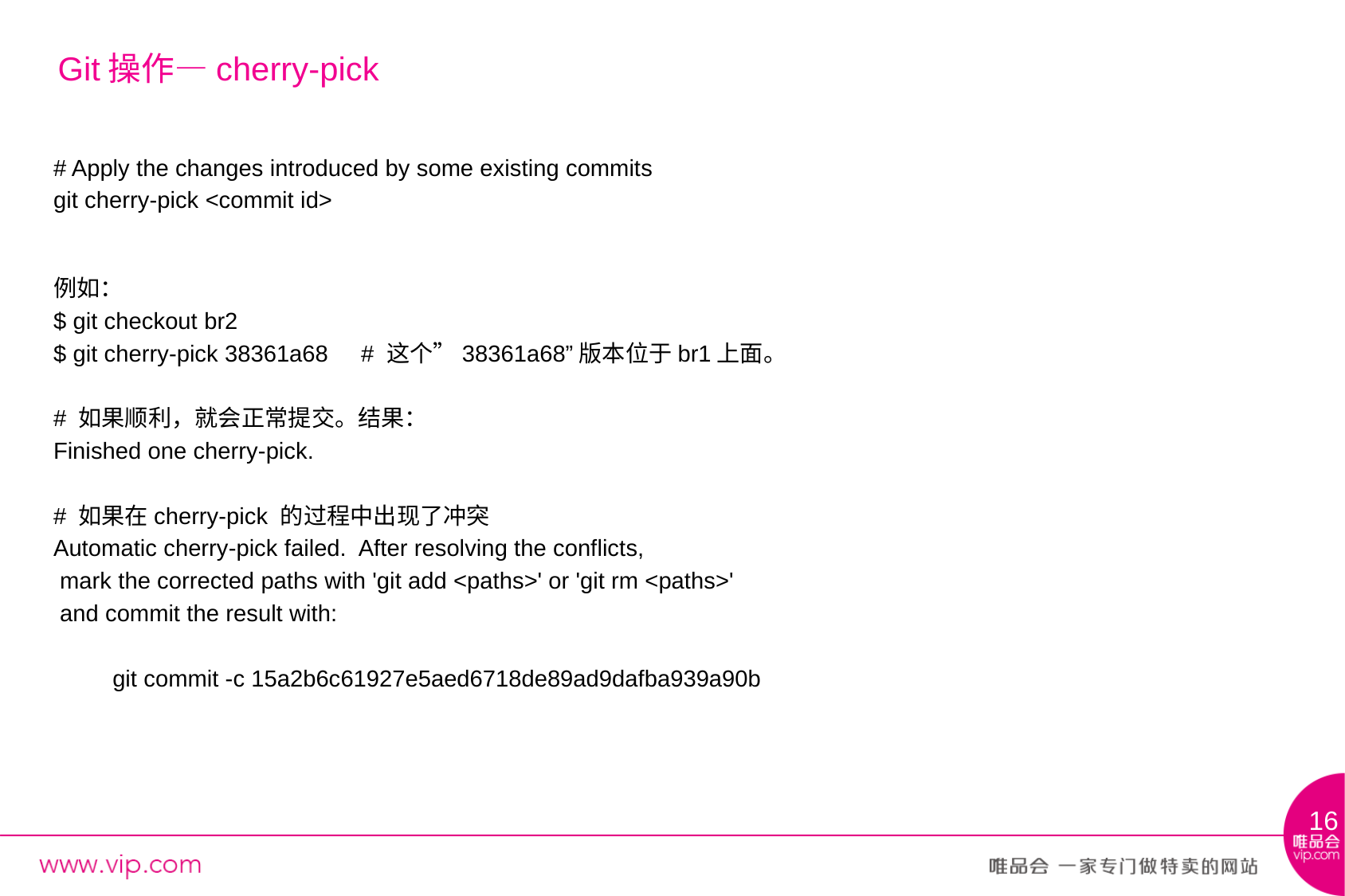

# Git操作—cherry-pick
# Apply the changes introduced by some existing commits
git cherry-pick <commit id>
例如：
$ git checkout br2
$ git cherry-pick 38361a68     # 这个”38361a68”版本位于br1上面。

# 如果顺利，就会正常提交。结果：
Finished one cherry-pick.

# 如果在cherry-pick 的过程中出现了冲突
Automatic cherry-pick failed.  After resolving the conflicts,
 mark the corrected paths with 'git add <paths>' or 'git rm <paths>'
 and commit the result with:

         git commit -c 15a2b6c61927e5aed6718de89ad9dafba939a90b